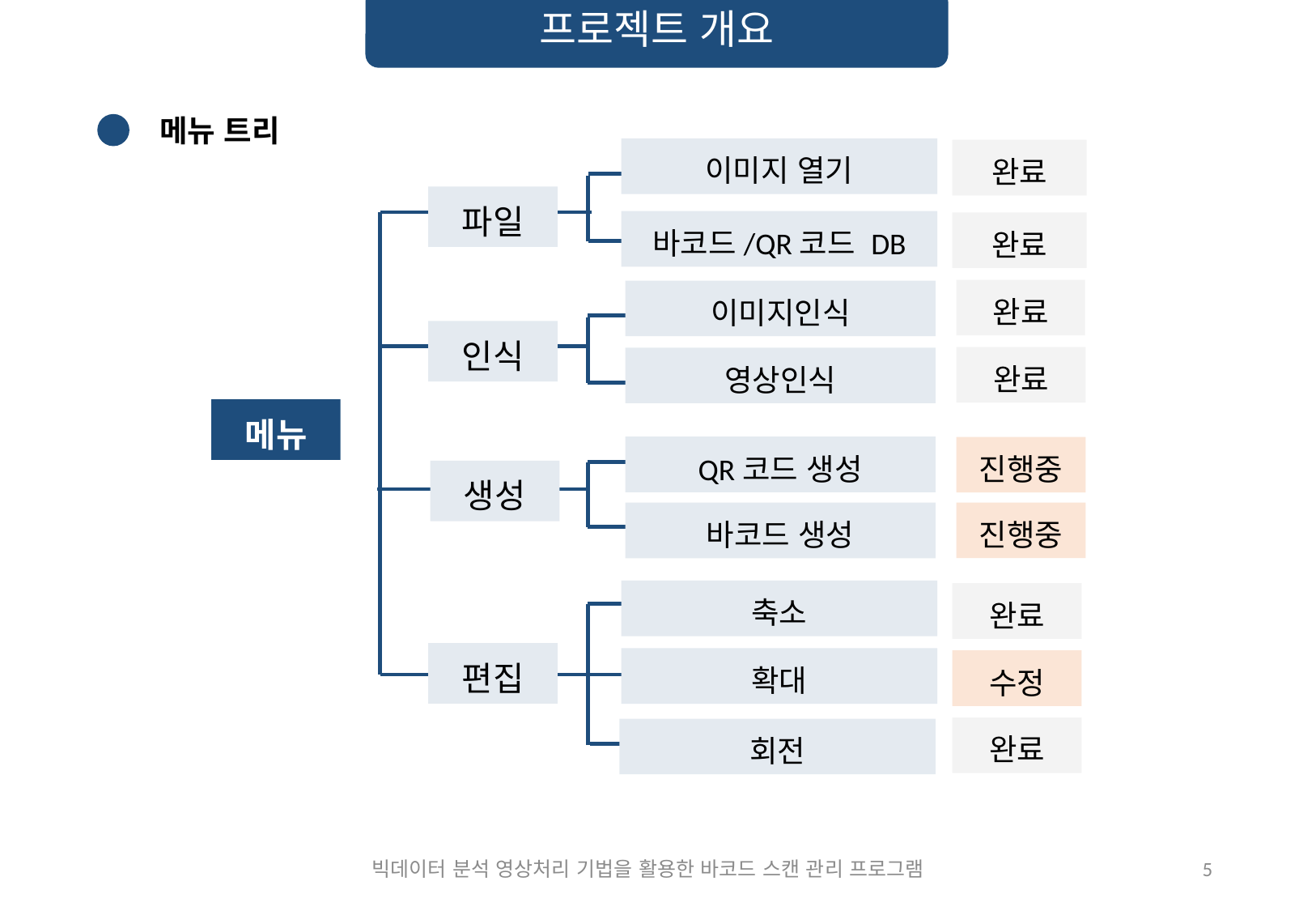

메뉴 트리

이미지 열기
완료
파일
바코드/QR코드 DB
완료
완료
이미지인식
인식
완료
영상인식
메뉴
QR코드 생성
진행중
생성
진행중
바코드 생성
축소
완료
편집
확대
수정
완료
회전
빅데이터 분석 영상처리 기법을 활용한 바코드 스캔 관리 프로그램
5